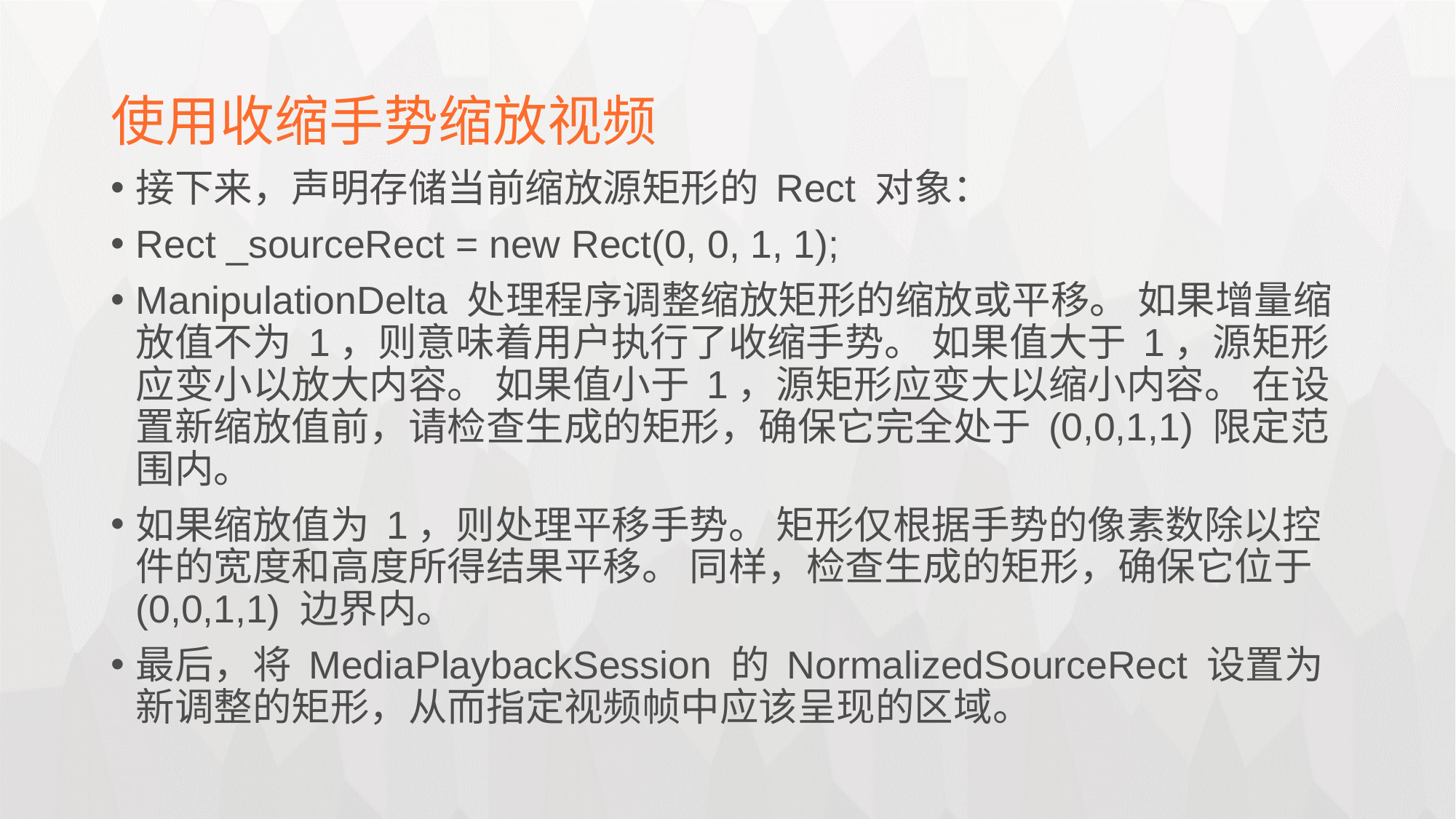

使用收缩手势缩放视频
接下来，声明存储当前缩放源矩形的 Rect 对象：
Rect _sourceRect = new Rect(0, 0, 1, 1);
ManipulationDelta 处理程序调整缩放矩形的缩放或平移。 如果增量缩放值不为 1，则意味着用户执行了收缩手势。 如果值大于 1，源矩形应变小以放大内容。 如果值小于 1，源矩形应变大以缩小内容。 在设置新缩放值前，请检查生成的矩形，确保它完全处于 (0,0,1,1) 限定范围内。
如果缩放值为 1，则处理平移手势。 矩形仅根据手势的像素数除以控件的宽度和高度所得结果平移。 同样，检查生成的矩形，确保它位于 (0,0,1,1) 边界内。
最后，将 MediaPlaybackSession 的 NormalizedSourceRect 设置为新调整的矩形，从而指定视频帧中应该呈现的区域。